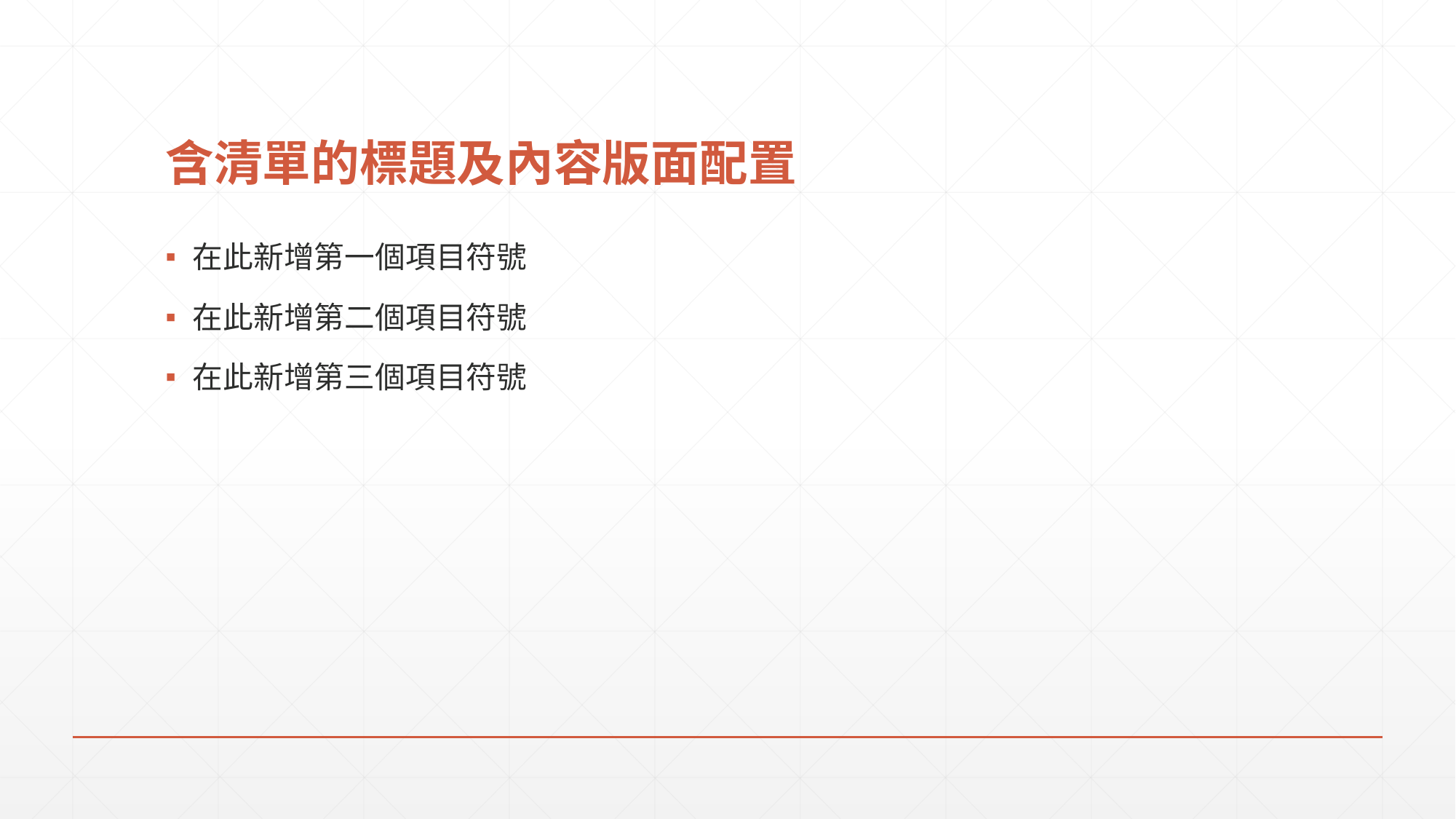

# 含清單的標題及內容版面配置
在此新增第一個項目符號
在此新增第二個項目符號
在此新增第三個項目符號